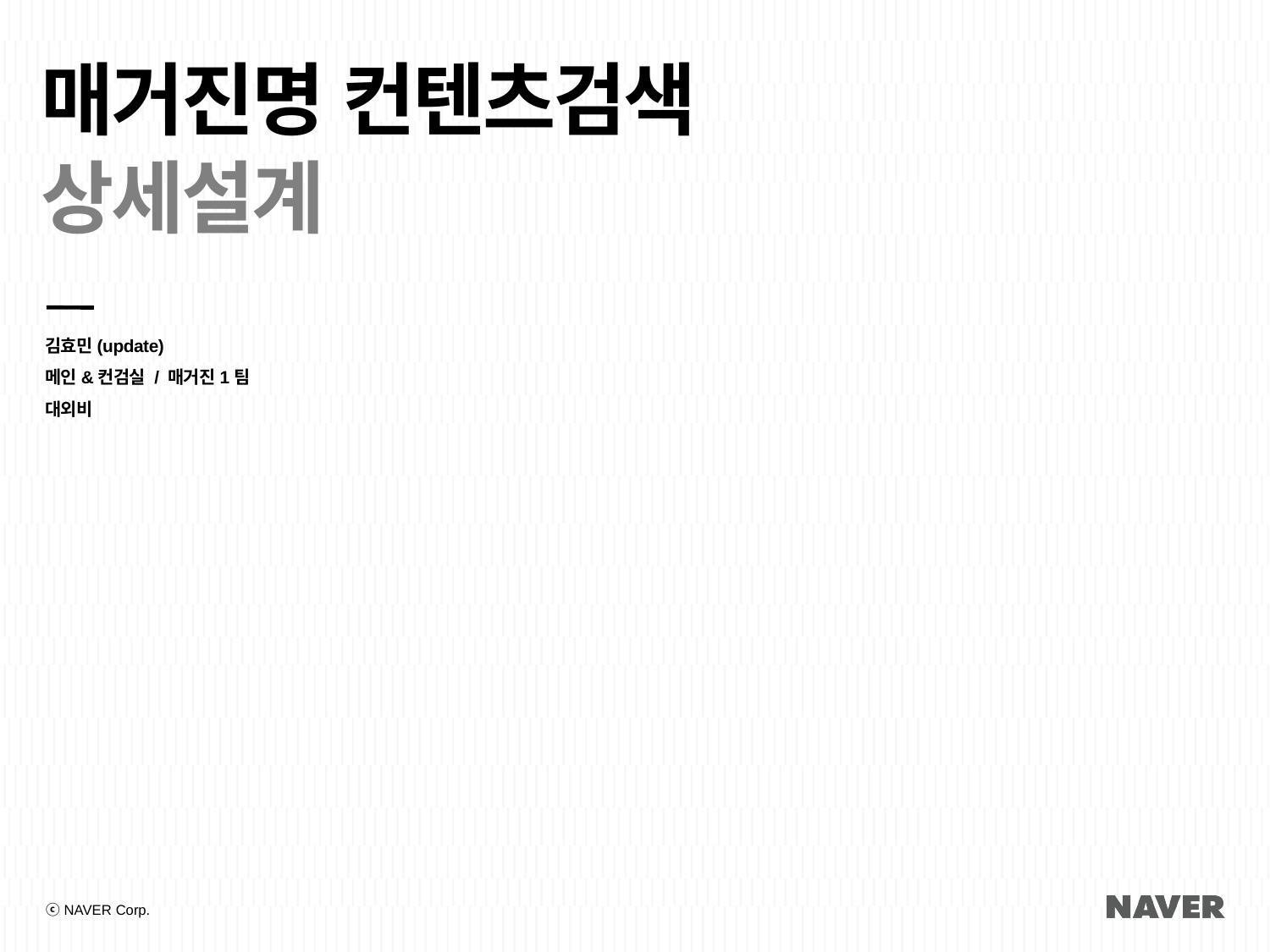

매거진명 컨텐츠검색
상세설계
김효민(update)
메인&컨검실 / 매거진1팀
대외비
ⓒ NAVER Corp.